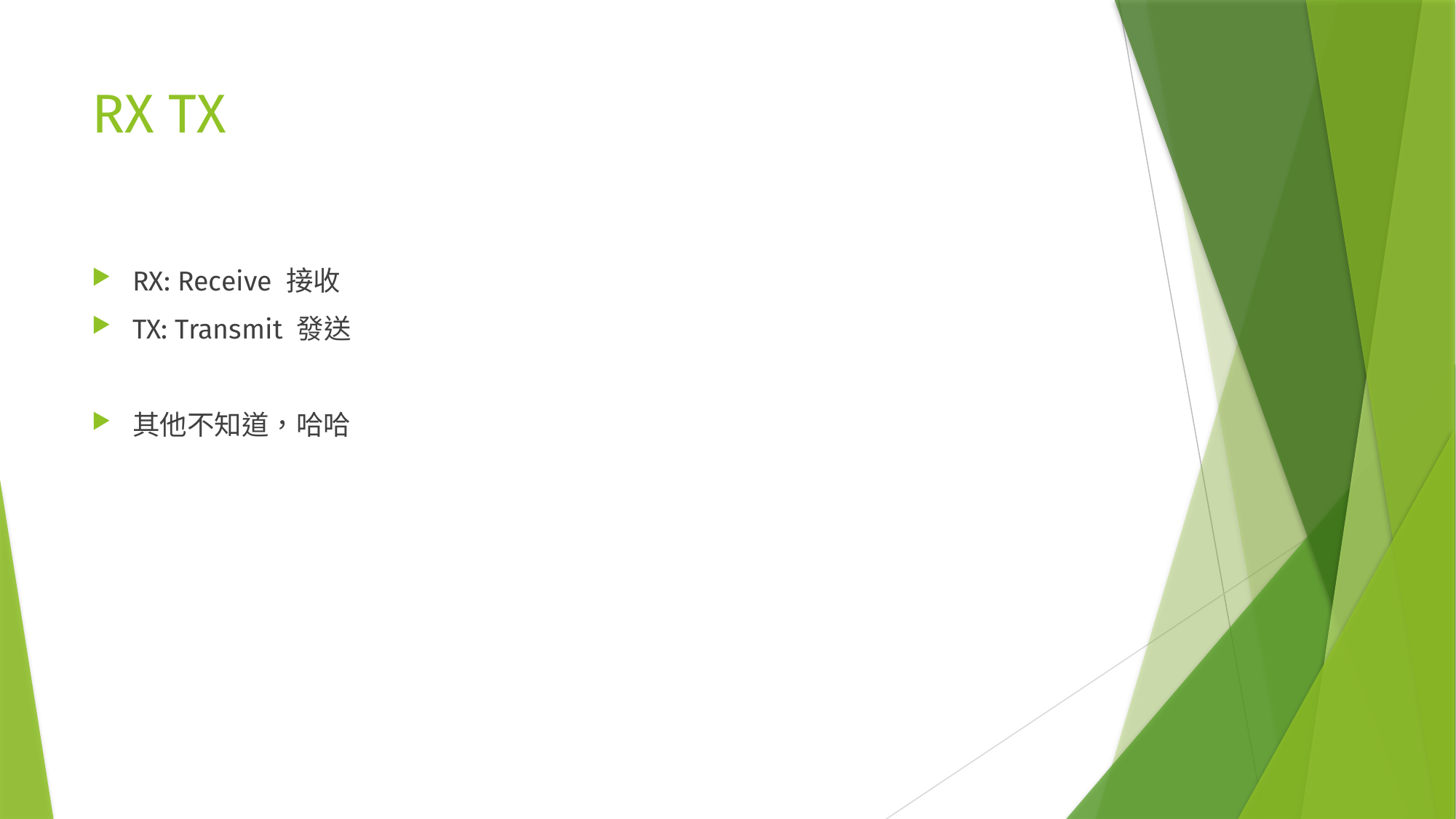

# RX TX
RX: Receive 接收
TX: Transmit 發送

其他不知道，哈哈